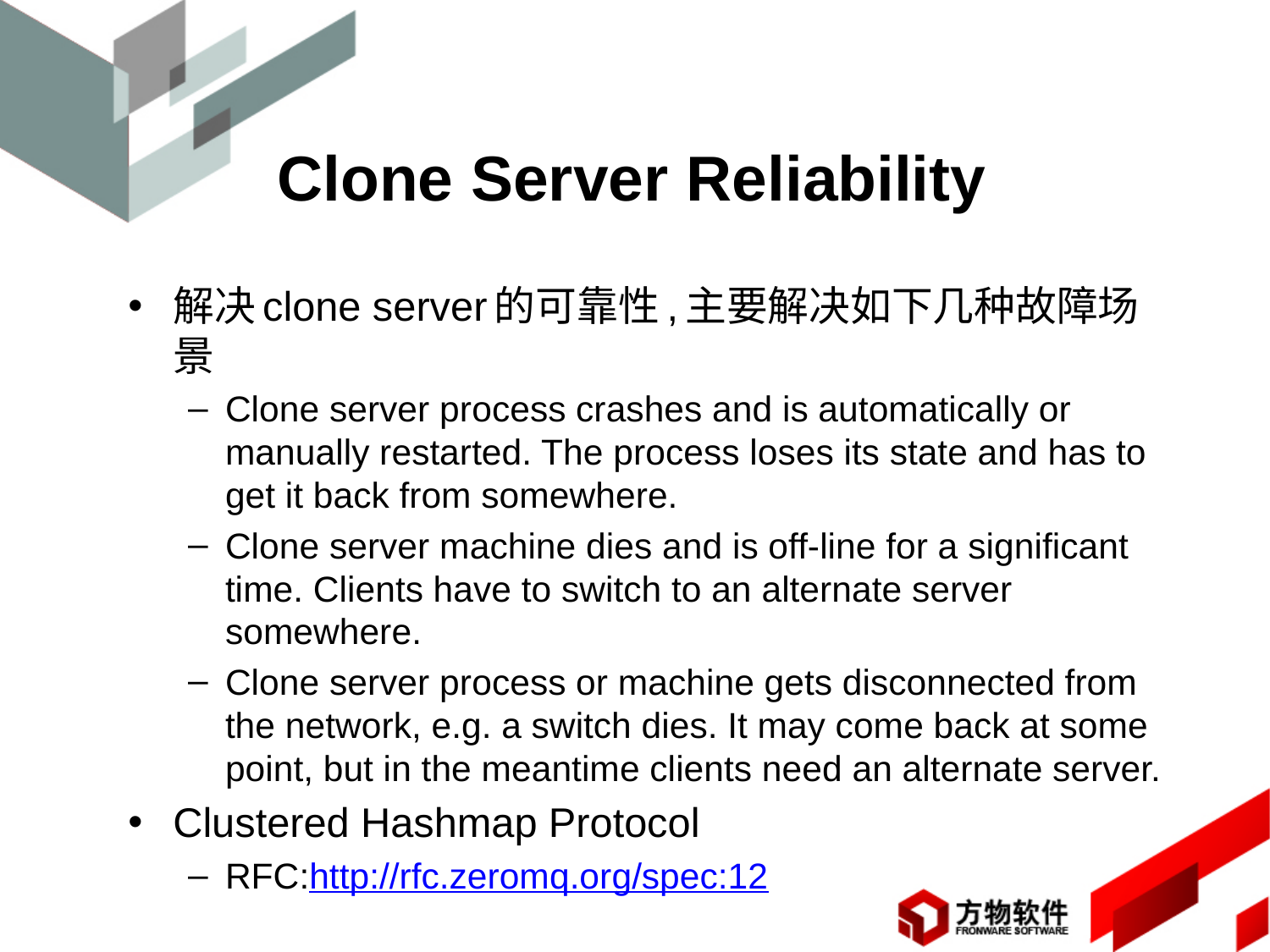

# Clone Server Reliability
解决clone server的可靠性,主要解决如下几种故障场景
Clone server process crashes and is automatically or manually restarted. The process loses its state and has to get it back from somewhere.
Clone server machine dies and is off-line for a significant time. Clients have to switch to an alternate server somewhere.
Clone server process or machine gets disconnected from the network, e.g. a switch dies. It may come back at some point, but in the meantime clients need an alternate server.
Clustered Hashmap Protocol
RFC:http://rfc.zeromq.org/spec:12